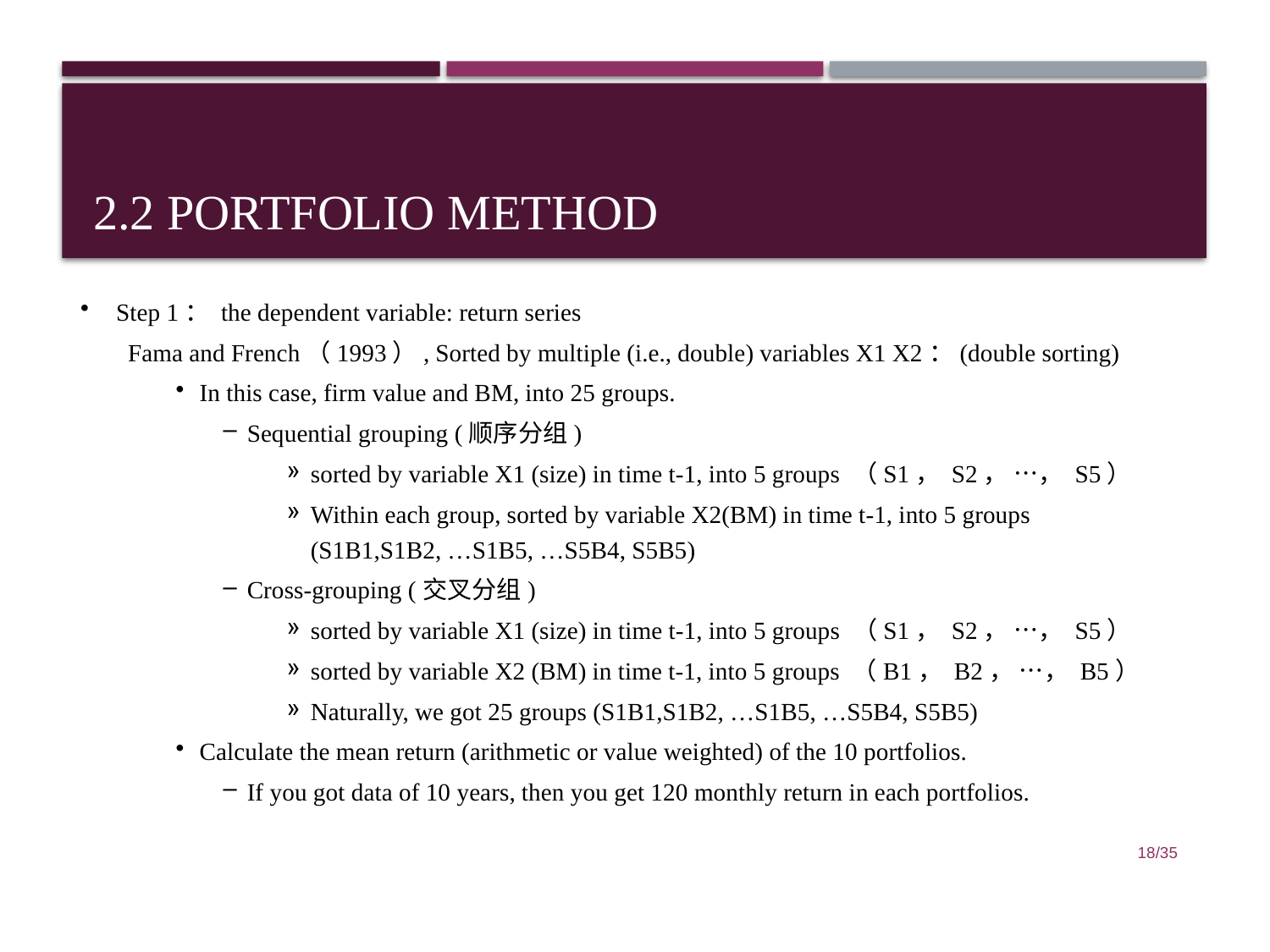

# 2.2 Portfolio Method
Step 1： the dependent variable: return series
Fama and French（1993）, Sorted by multiple (i.e., double) variables X1 X2：(double sorting)
In this case, firm value and BM, into 25 groups.
Sequential grouping (顺序分组)
sorted by variable X1 (size) in time t-1, into 5 groups （S1， S2， …， S5）
Within each group, sorted by variable X2(BM) in time t-1, into 5 groups (S1B1,S1B2, …S1B5, …S5B4, S5B5)
Cross-grouping (交叉分组)
sorted by variable X1 (size) in time t-1, into 5 groups （S1， S2， …， S5）
sorted by variable X2 (BM) in time t-1, into 5 groups （B1， B2， …， B5）
Naturally, we got 25 groups (S1B1,S1B2, …S1B5, …S5B4, S5B5)
Calculate the mean return (arithmetic or value weighted) of the 10 portfolios.
If you got data of 10 years, then you get 120 monthly return in each portfolios.

18/35